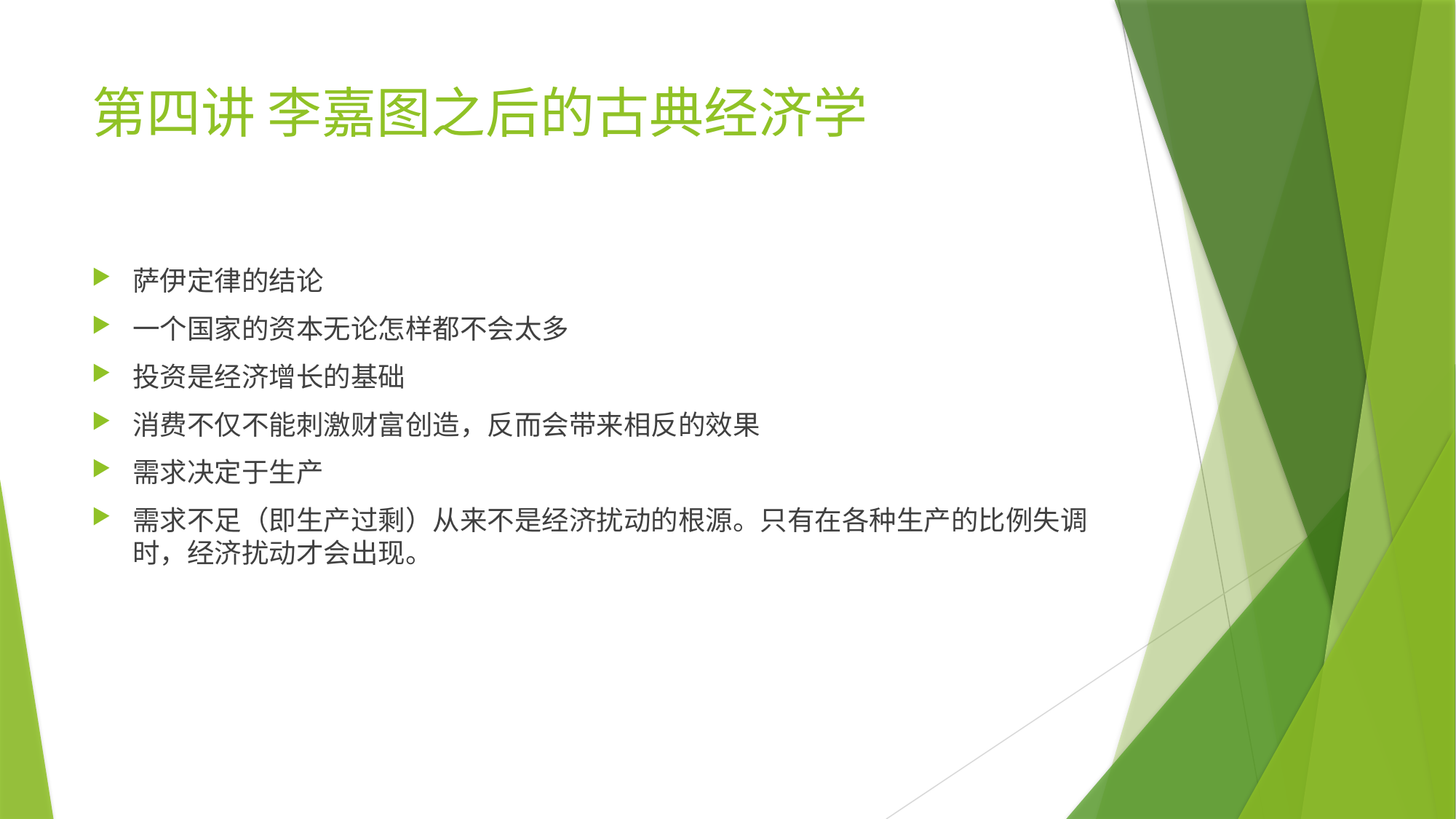

# 第四讲 李嘉图之后的古典经济学
萨伊定律的结论
一个国家的资本无论怎样都不会太多
投资是经济增长的基础
消费不仅不能刺激财富创造，反而会带来相反的效果
需求决定于生产
需求不足（即生产过剩）从来不是经济扰动的根源。只有在各种生产的比例失调时，经济扰动才会出现。